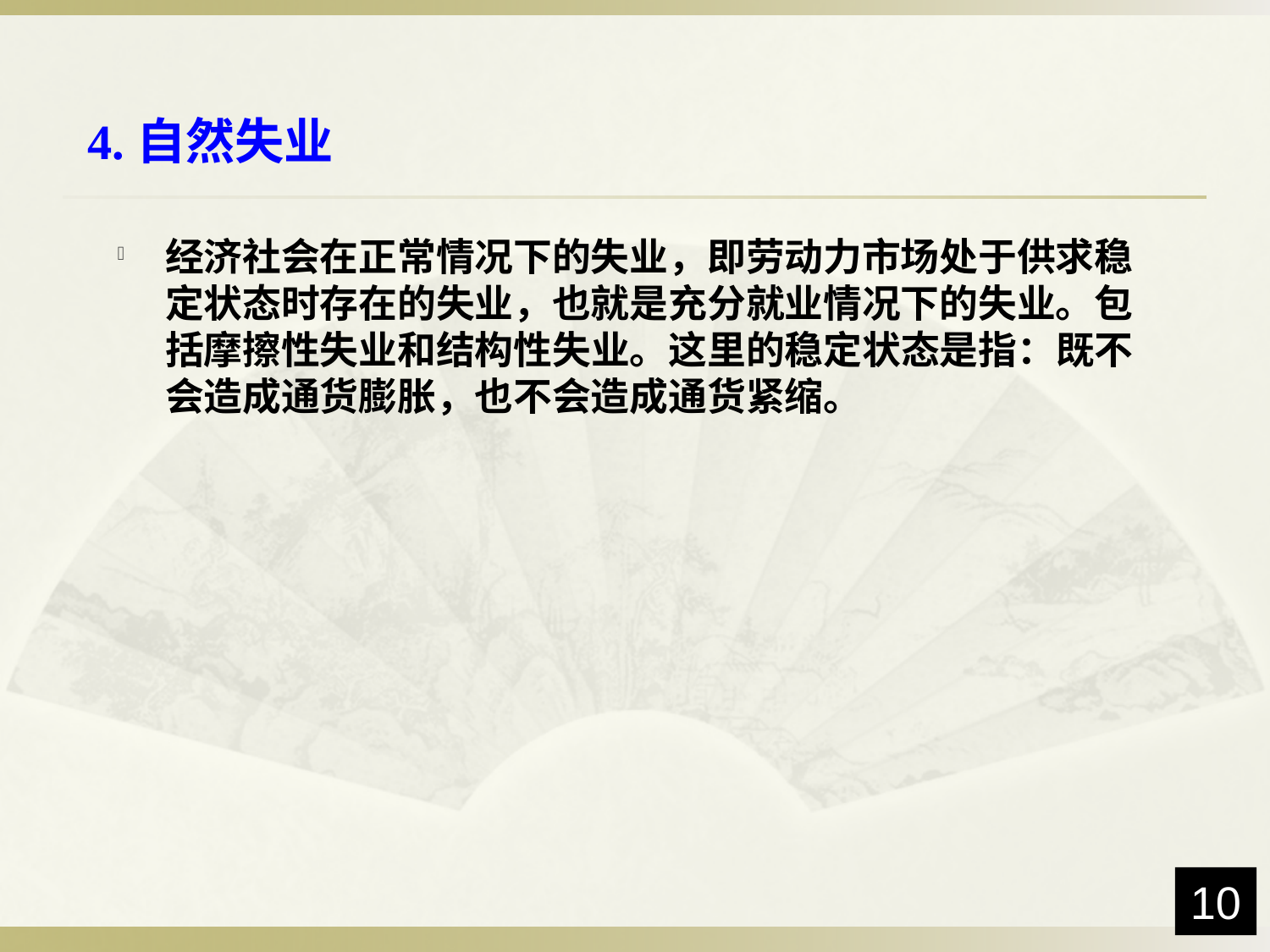

# 4.自然失业
经济社会在正常情况下的失业，即劳动力市场处于供求稳定状态时存在的失业，也就是充分就业情况下的失业。包括摩擦性失业和结构性失业。这里的稳定状态是指：既不会造成通货膨胀，也不会造成通货紧缩。
10